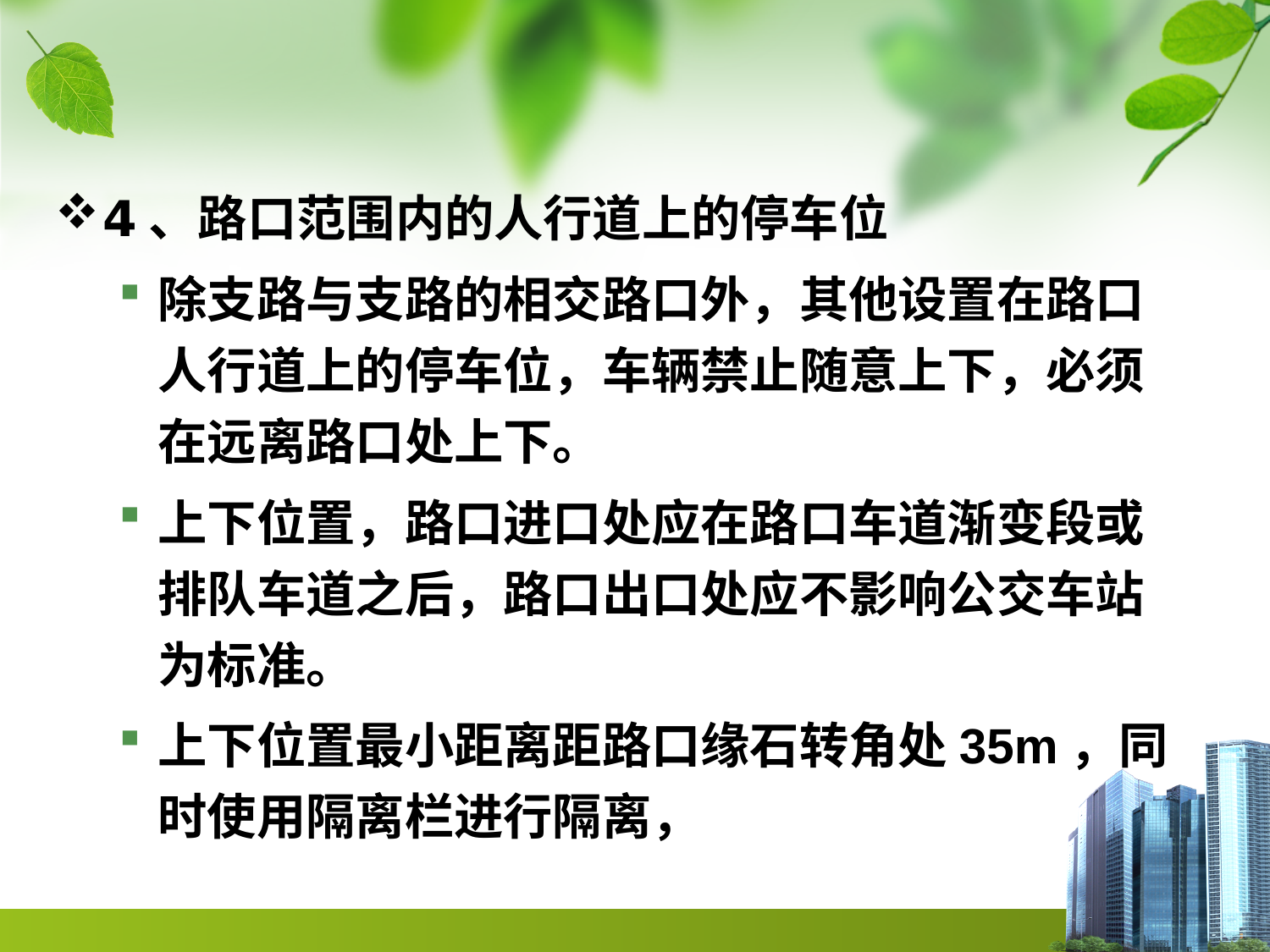

#
4、路口范围内的人行道上的停车位
除支路与支路的相交路口外，其他设置在路口人行道上的停车位，车辆禁止随意上下，必须在远离路口处上下。
上下位置，路口进口处应在路口车道渐变段或排队车道之后，路口出口处应不影响公交车站为标准。
上下位置最小距离距路口缘石转角处35m，同时使用隔离栏进行隔离，